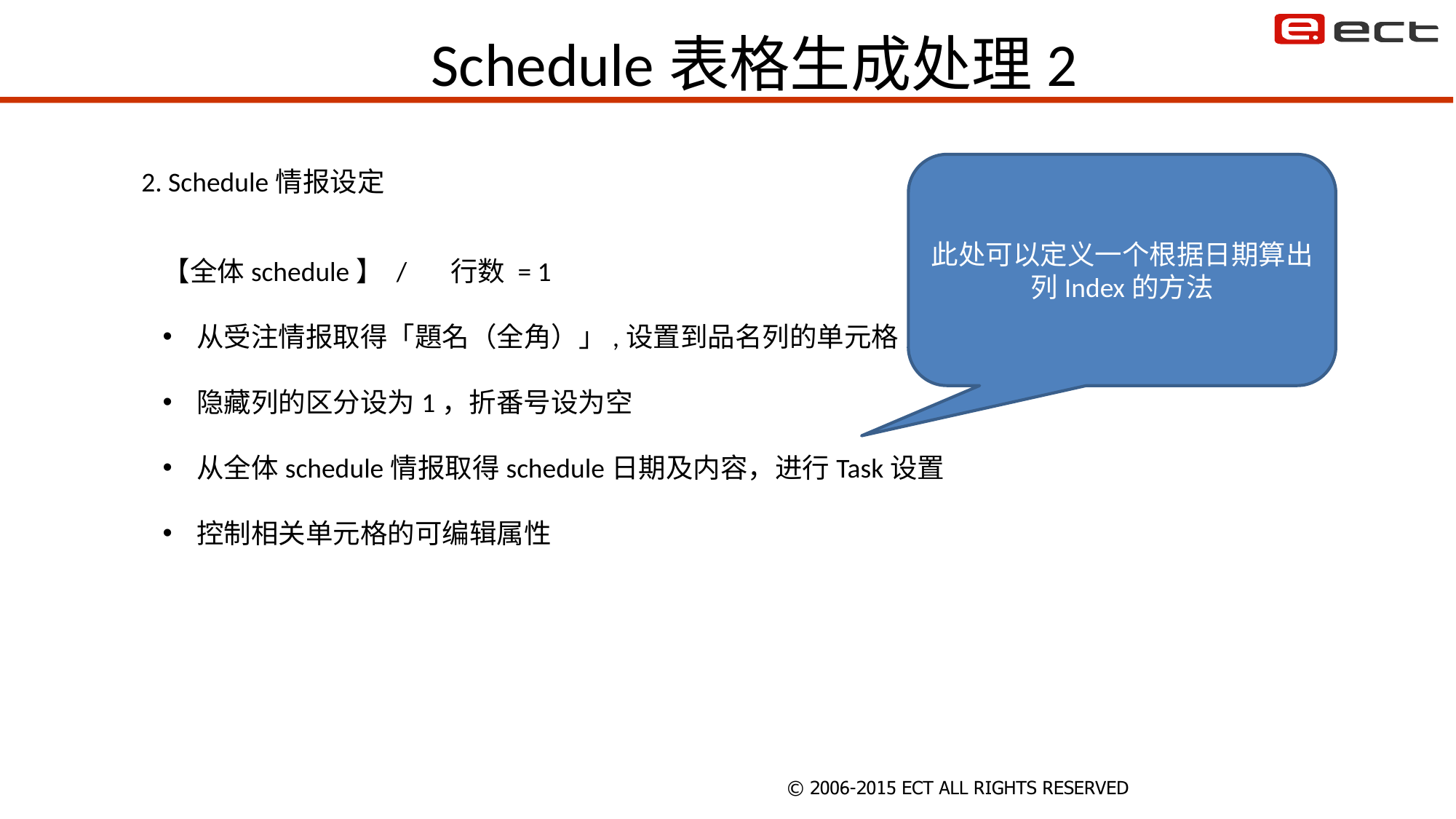

# Schedule表格生成处理2
此处可以定义一个根据日期算出列Index的方法
2. Schedule情报设定
【全体schedule】 /      行数 = 1
从受注情报取得「題名（全角）」,设置到品名列的单元格
隐藏列的区分设为1，折番号设为空
从全体schedule情报取得schedule日期及内容，进行Task设置
控制相关单元格的可编辑属性